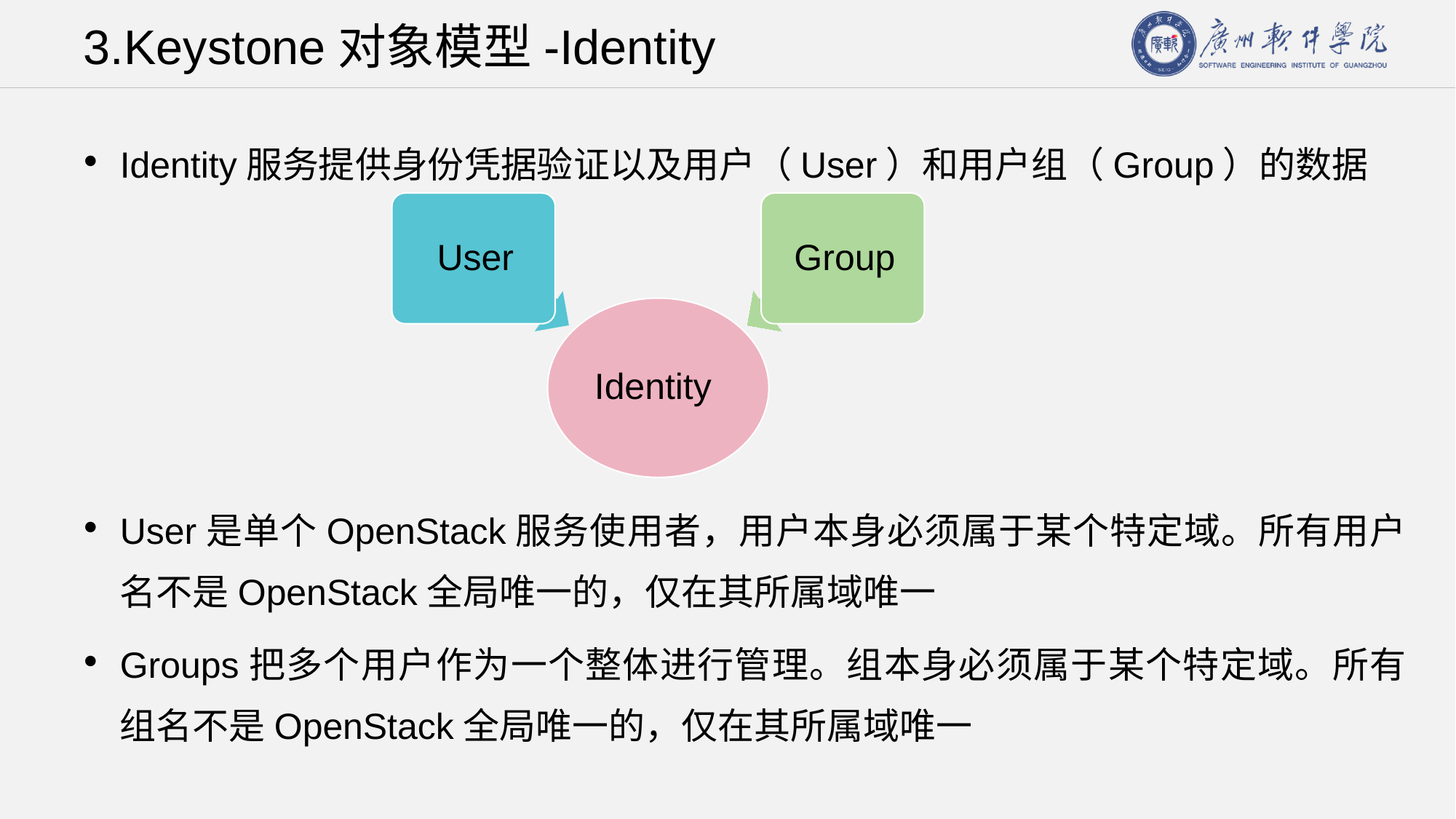

# 3.Keystone对象模型-Identity
Identity服务提供身份凭据验证以及用户（User）和用户组（Group）的数据

User是单个OpenStack服务使用者，用户本身必须属于某个特定域。所有用户名不是OpenStack全局唯一的，仅在其所属域唯一
Groups把多个用户作为一个整体进行管理。组本身必须属于某个特定域。所有组名不是OpenStack全局唯一的，仅在其所属域唯一
Identity
User
Group